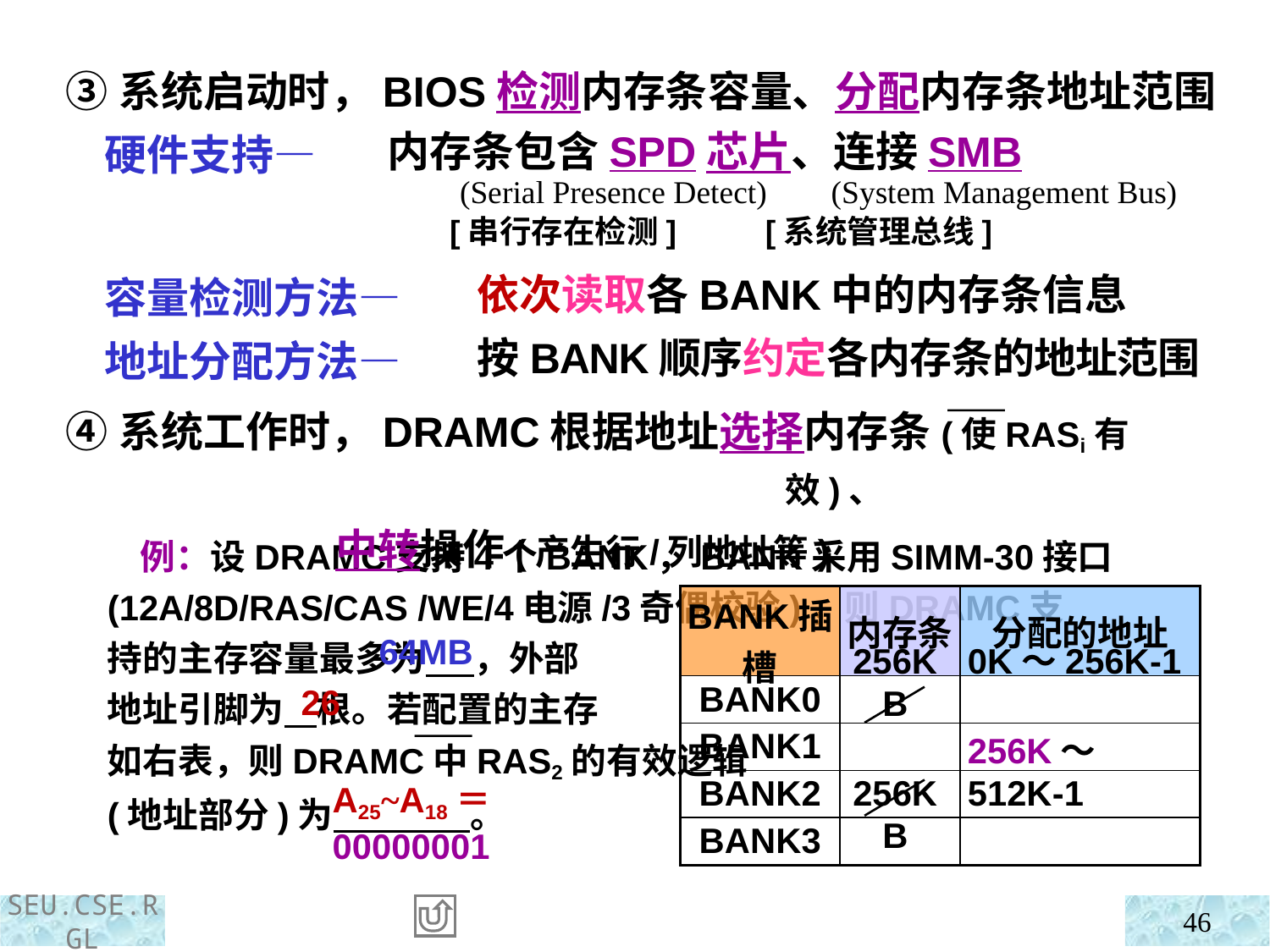

③系统启动时，BIOS检测内存条容量、分配内存条地址范围
      硬件支持—

      容量检测方法—
      地址分配方法—
内存条包含SPD芯片、连接SMB
         (Serial Presence Detect)        (System Management Bus)
       [串行存在检测]          [系统管理总线]
依次读取各BANK中的内存条信息
按BANK顺序约定各内存条的地址范围
   ④系统工作时，DRAMC根据地址选择内存条(使RASi有效)、
                                    中转操作(产生行/列地址等)

   例：设DRAMC支持4个BANK，BANK采用SIMM-30接口(12A/8D/RAS/CAS /WE/4电源/3奇偶校验)，则DRAMC支
持的主存容量最多为      ，外部
地址引脚为    根。若配置的主存
如右表，则DRAMC中RAS2的有效逻辑
(地址部分)为                 。

| BANK插槽 | 内存条 | 分配的地址 |
| --- | --- | --- |
| BANK0 |  |  |
| BANK1 |  |  |
| BANK2 |  |  |
| BANK3 |  |  |
        64MB
26
256KB

256KB
0K～256K-1

256K～512K-1
A25~A18＝00000001

46